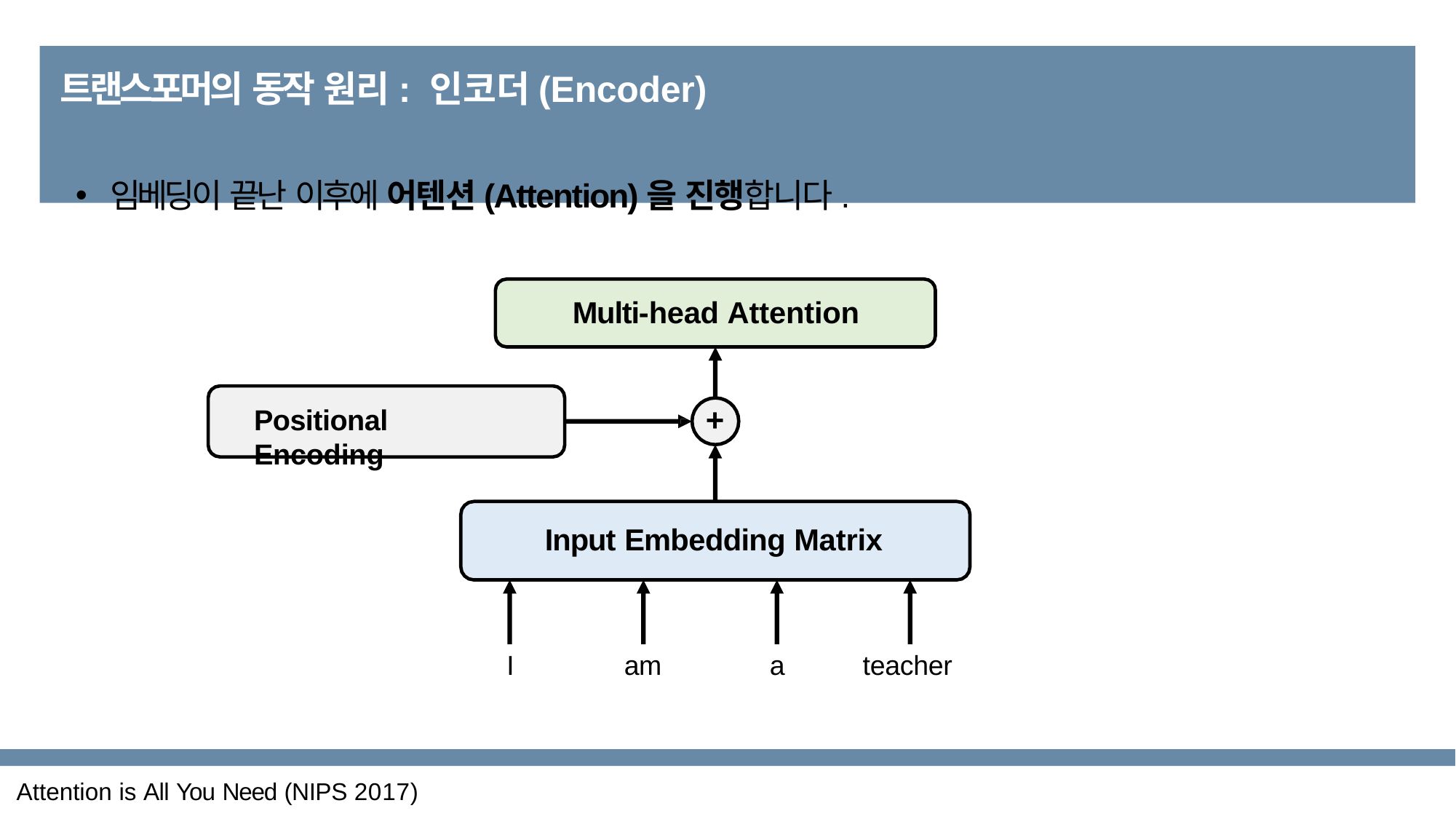

# 트랜스포머의 동작 원리: 인코더(Encoder)
임베딩이 끝난 이후에 어텐션(Attention)을 진행합니다.

Multi-head Attention

+
Positional Encoding

Input Embedding Matrix
I
am
a
teacher

Attention is All You Need (NIPS 2017)